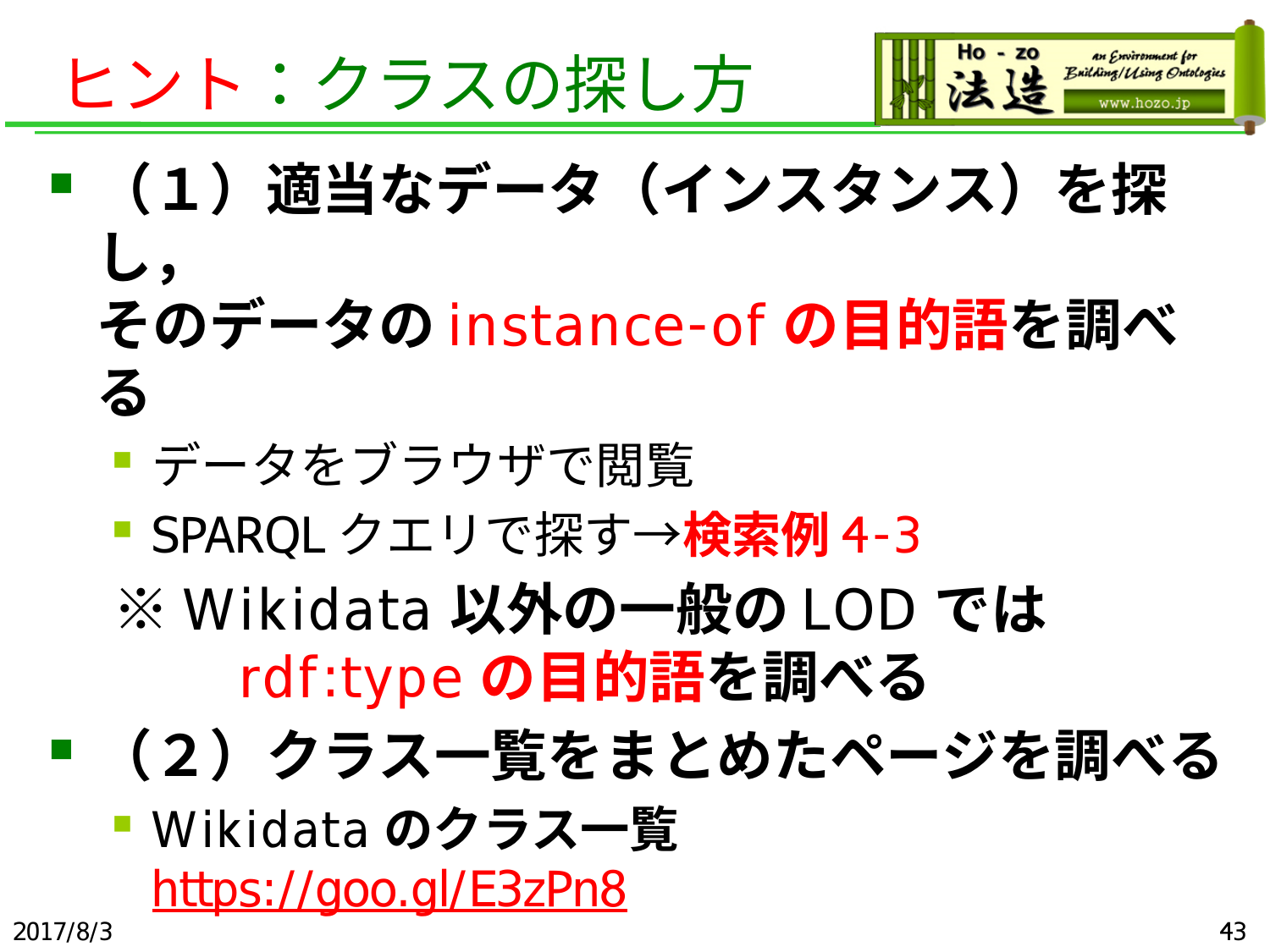

# ヒント：クラスの探し方
（１）適当なデータ（インスタンス）を探し，
そのデータのinstance-ofの目的語を調べる
データをブラウザで閲覧
SPARQLクエリで探す→検索例4-3
　※Wikidata以外の一般のLODでは
　　　rdf:typeの目的語を調べる
（２）クラス一覧をまとめたページを調べる
Wikidataのクラス一覧
https://goo.gl/E3zPn8

2017/8/3
43